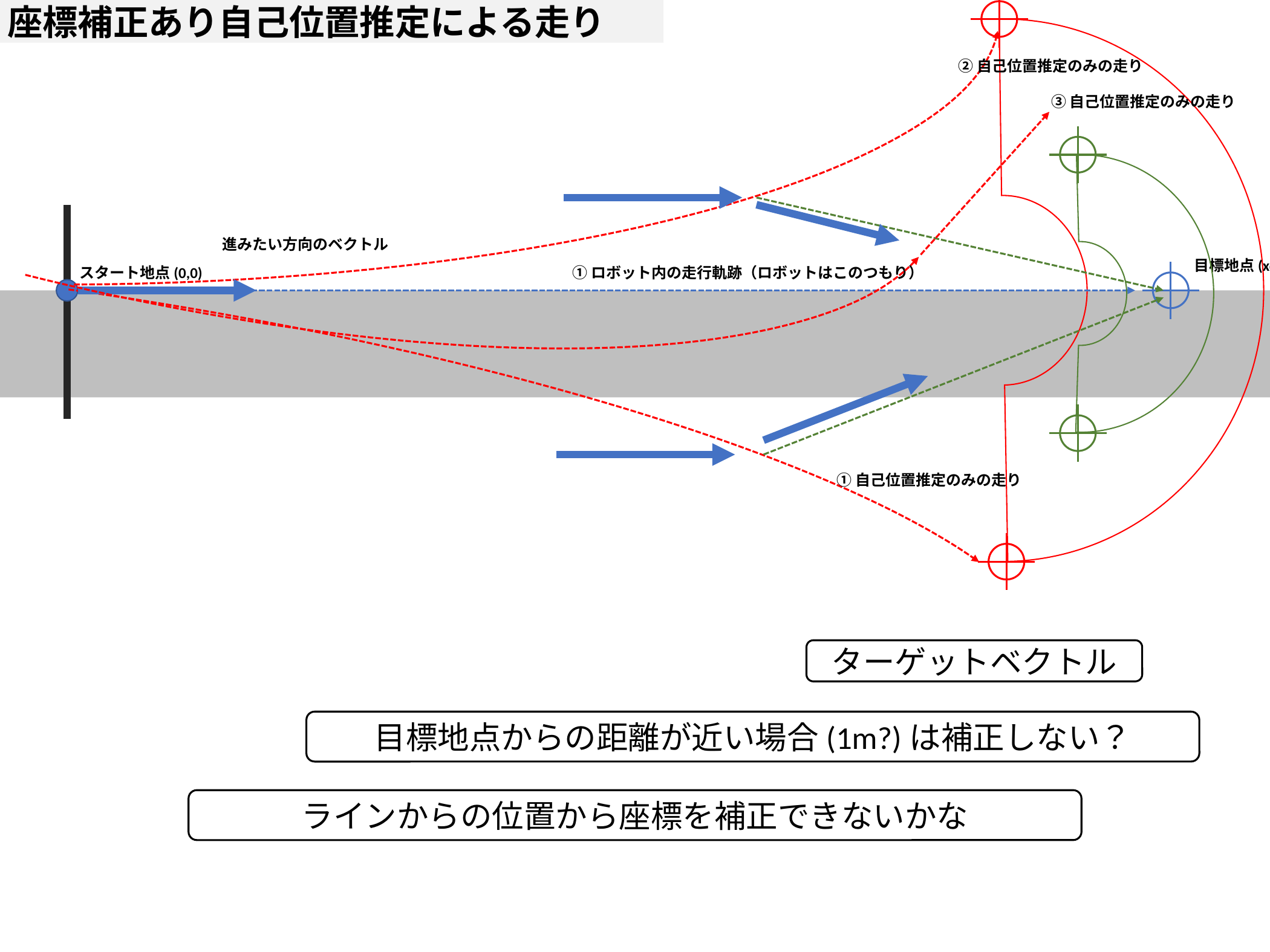

座標補正あり自己位置推定による走り

②自己位置推定のみの走り
③自己位置推定のみの走り

進みたい方向のベクトル
目標地点(xd,yd)
スタート地点(0,0)
①ロボット内の走行軌跡（ロボットはこのつもり）

①自己位置推定のみの走り

ターゲットベクトル
目標地点からの距離が近い場合(1m?)は補正しない？
ラインからの位置から座標を補正できないかな